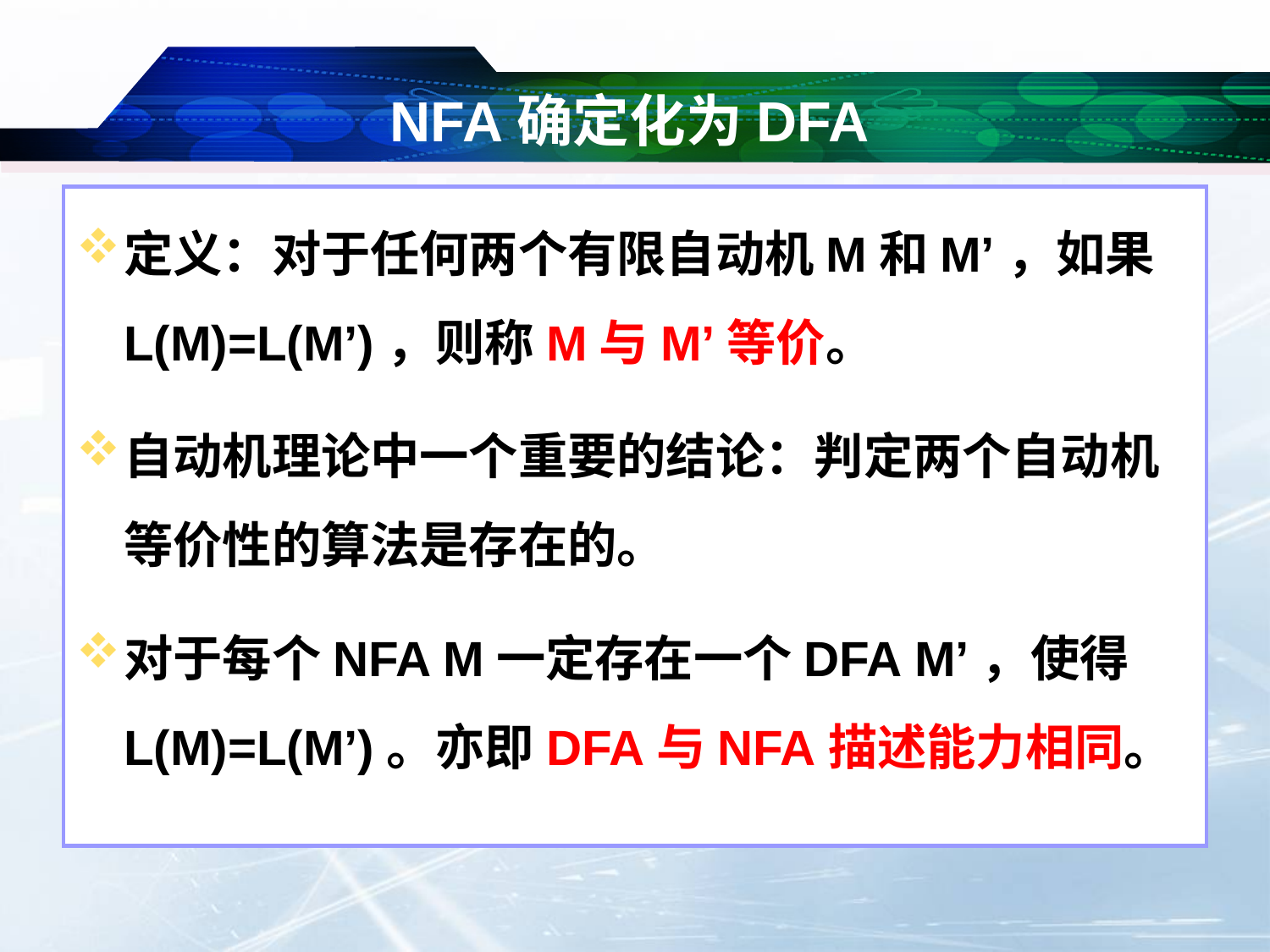

# NFA确定化为DFA
定义：对于任何两个有限自动机M和M’，如果L(M)=L(M’)，则称M与M’等价。
自动机理论中一个重要的结论：判定两个自动机等价性的算法是存在的。
对于每个NFA M一定存在一个DFA M’，使得 L(M)=L(M’)。亦即DFA与NFA描述能力相同。